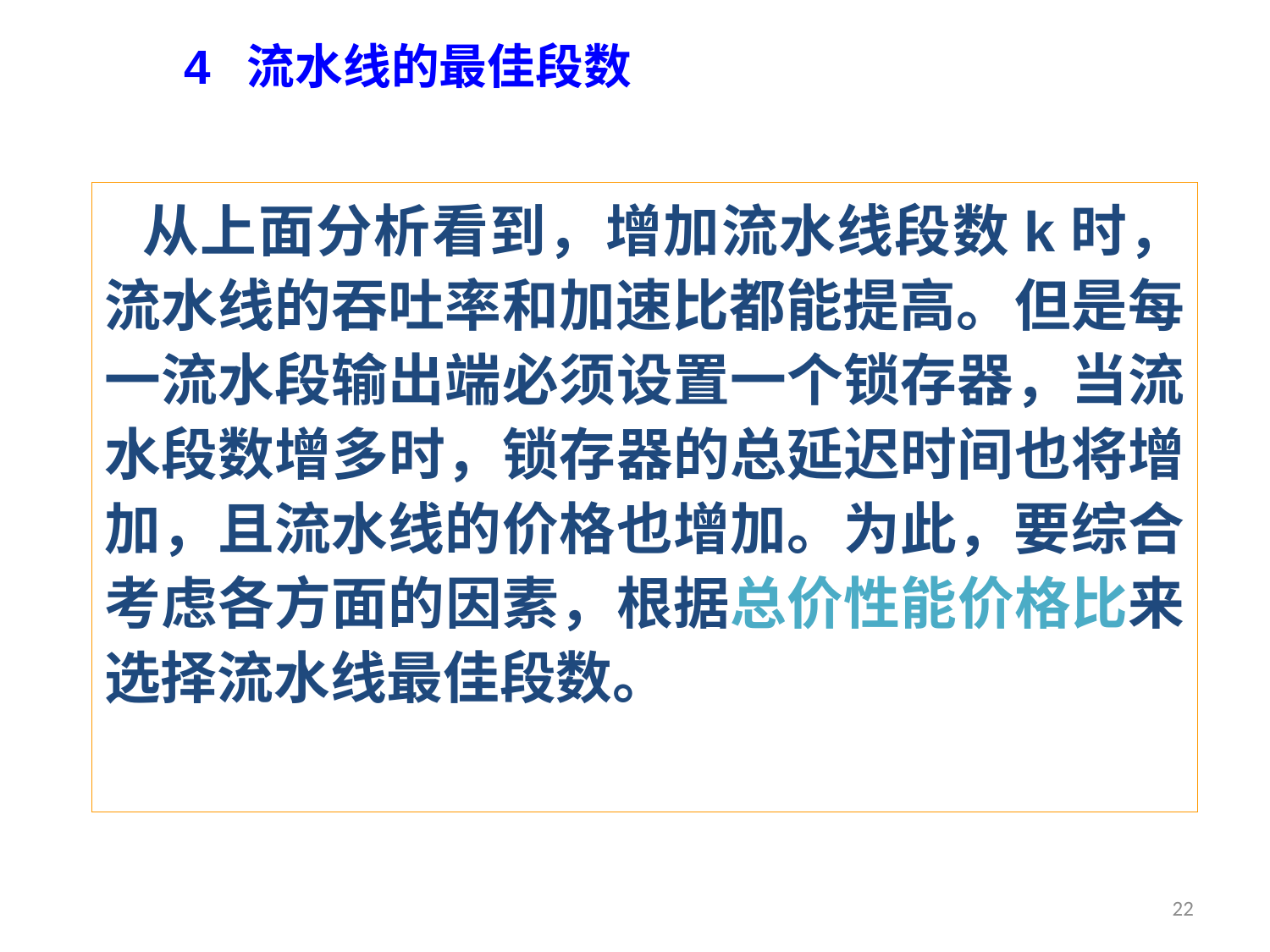

# 4  流水线的最佳段数
  从上面分析看到，增加流水线段数k时，流水线的吞吐率和加速比都能提高。但是每一流水段输出端必须设置一个锁存器，当流水段数增多时，锁存器的总延迟时间也将增加，且流水线的价格也增加。为此，要综合考虑各方面的因素，根据总价性能价格比来选择流水线最佳段数。
22